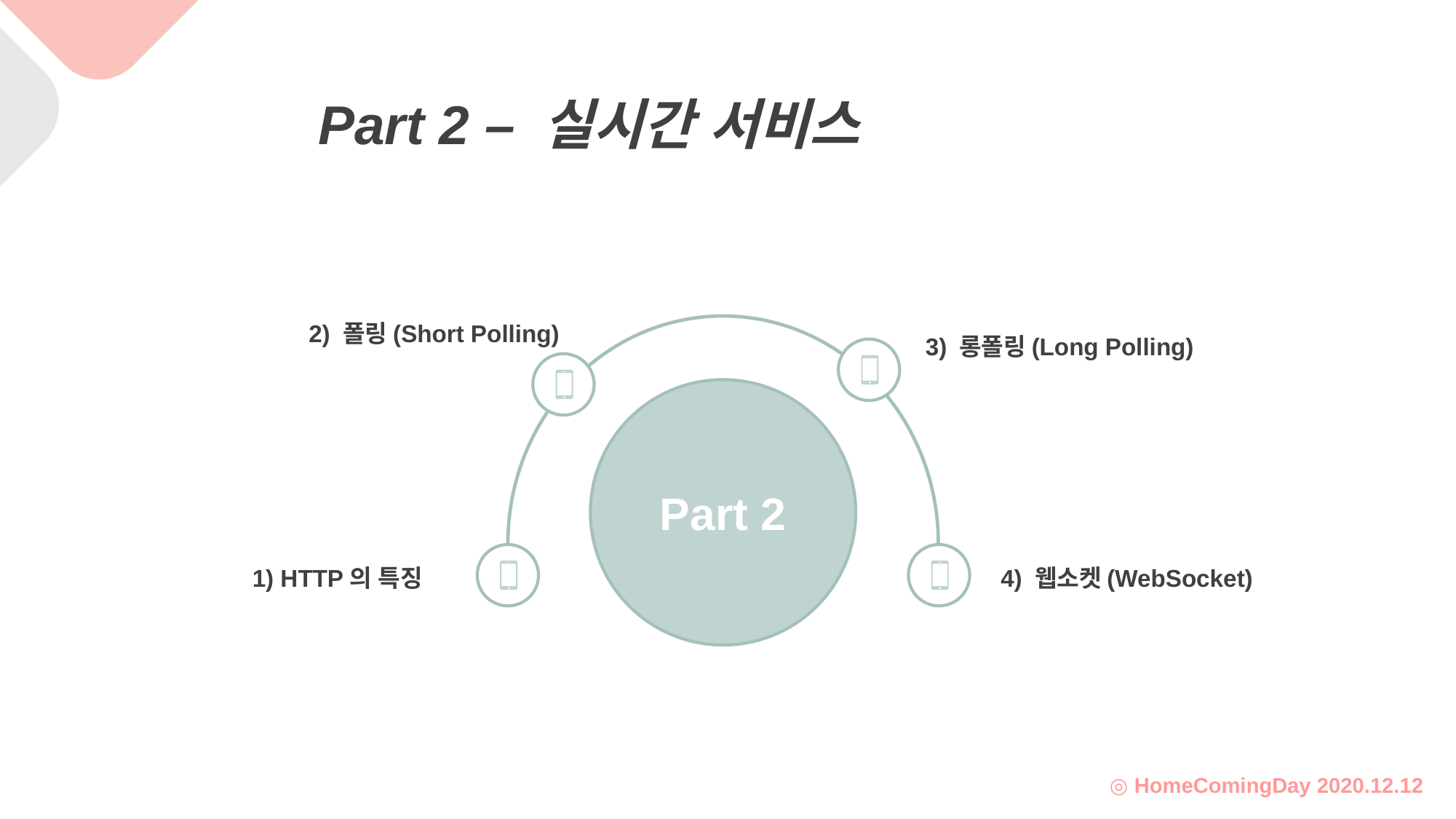

Part 2 – 실시간 서비스

2) 폴링(Short Polling)
3) 롱폴링(Long Polling)

Part 2
1) HTTP의 특징
4) 웹소켓(WebSocket)

◎ HomeComingDay 2020.12.12